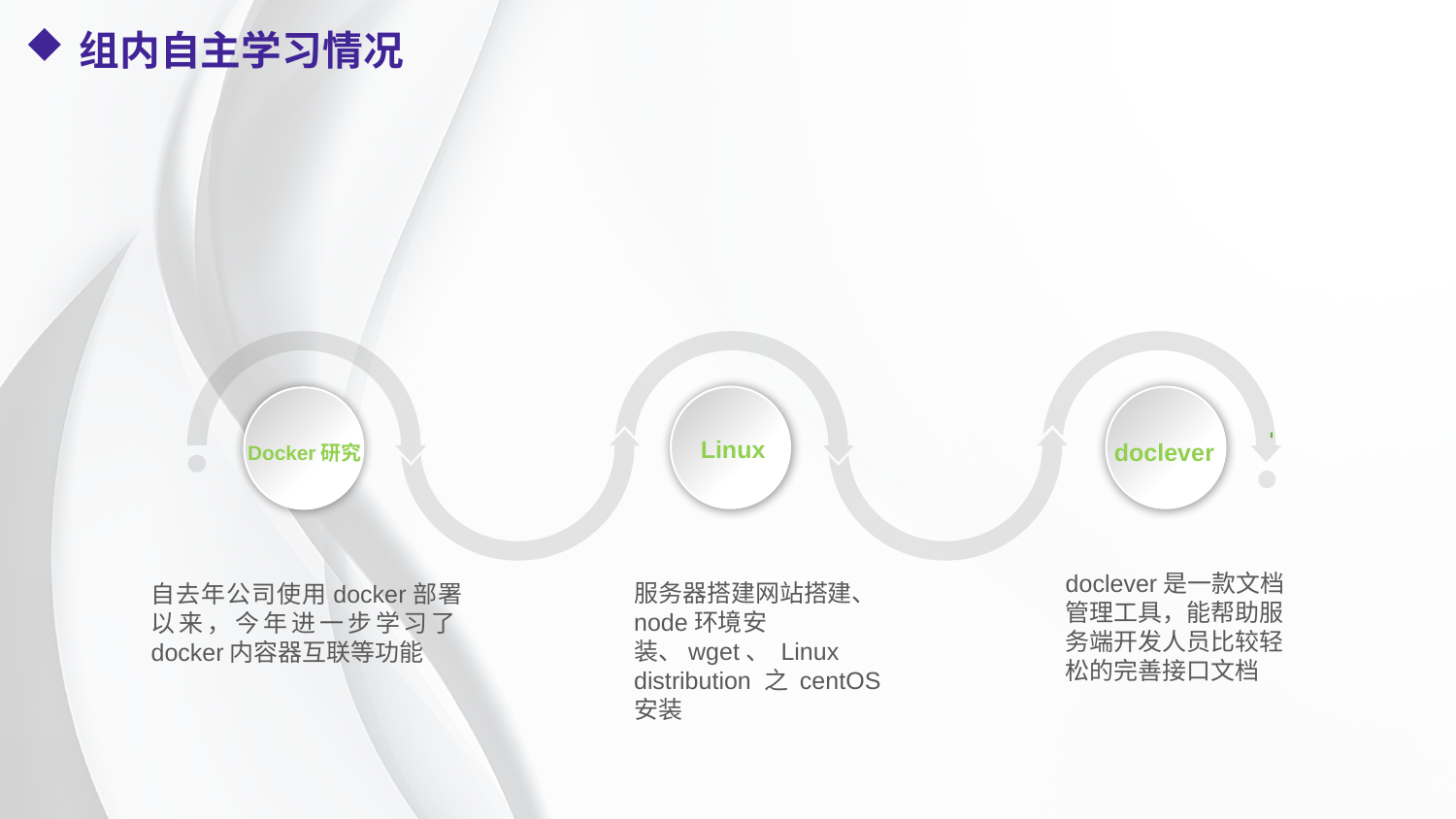

组内自主学习情况

Linux
doclever
Docker研究
doclever是一款文档管理工具，能帮助服务端开发人员比较轻松的完善接口文档
服务器搭建网站搭建、node环境安装、wget、 Linux distribution 之 centOS安装
自去年公司使用docker部署以来，今年进一步学习了docker内容器互联等功能